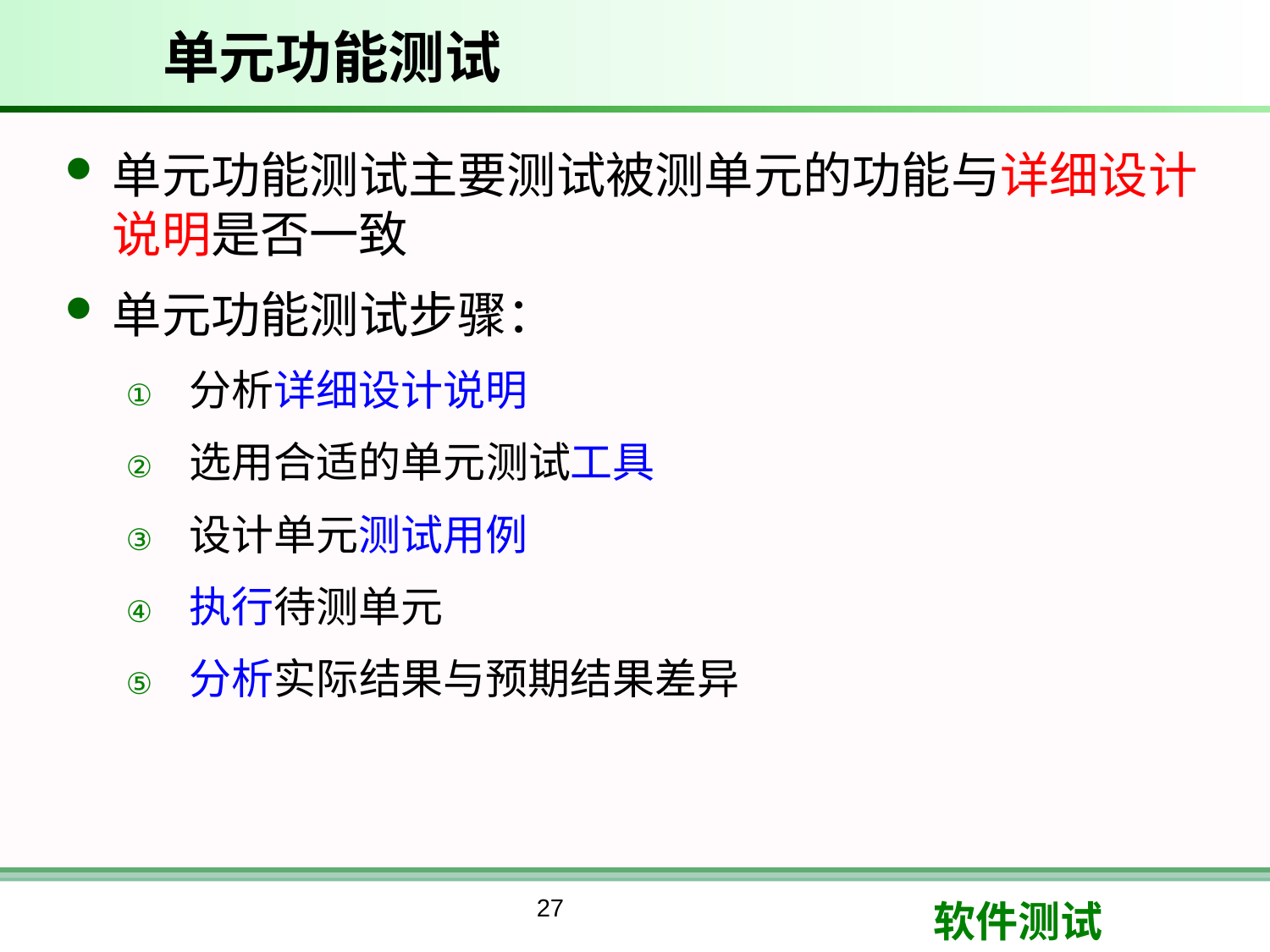

# 单元功能测试
单元功能测试主要测试被测单元的功能与详细设计说明是否一致
单元功能测试步骤：
分析详细设计说明
选用合适的单元测试工具
设计单元测试用例
执行待测单元
分析实际结果与预期结果差异

27